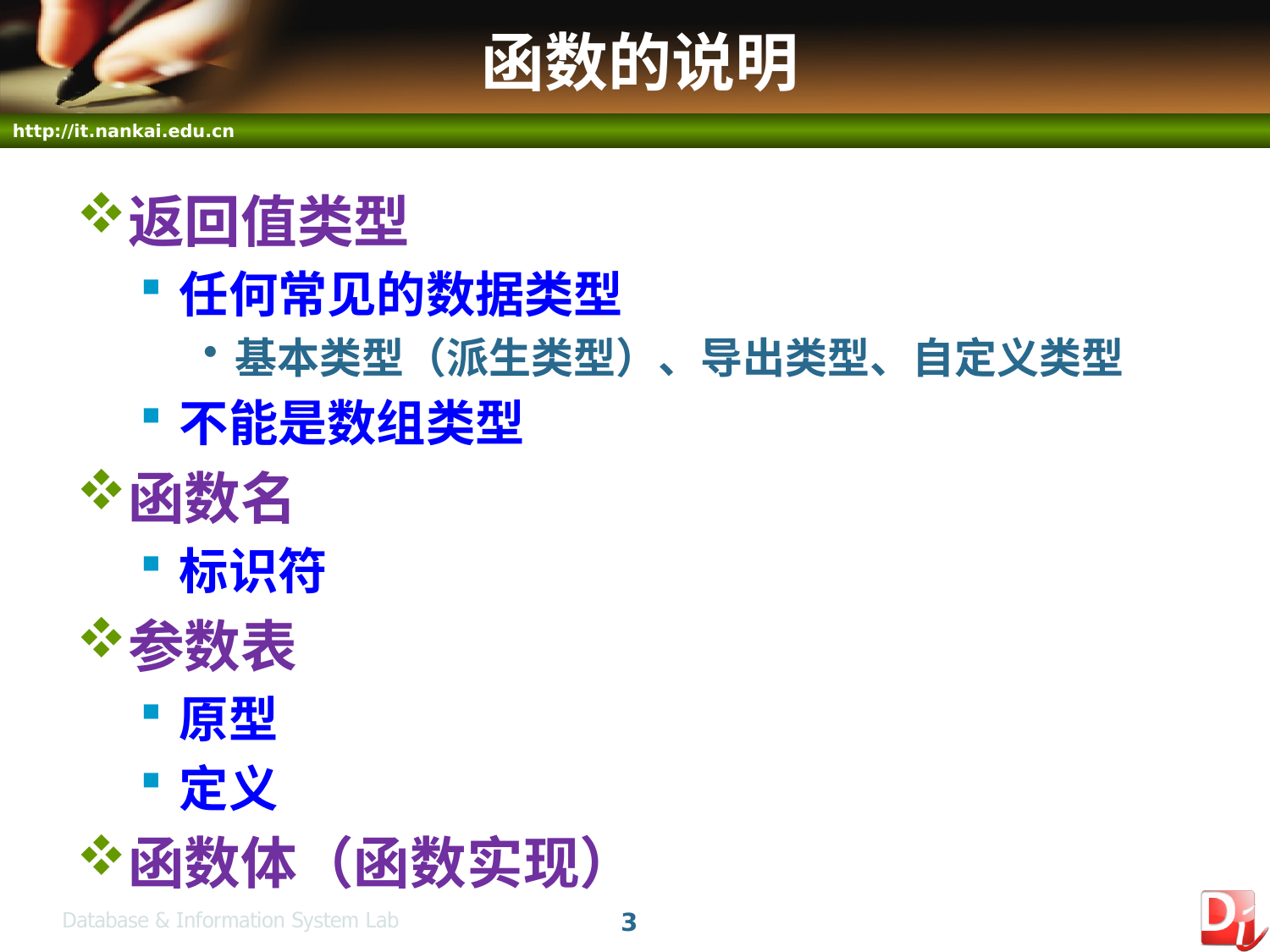

# 函数的说明
返回值类型
任何常见的数据类型
基本类型（派生类型）、导出类型、自定义类型
不能是数组类型
函数名
标识符
参数表
原型
定义
函数体（函数实现）
3
Database & Information System Lab